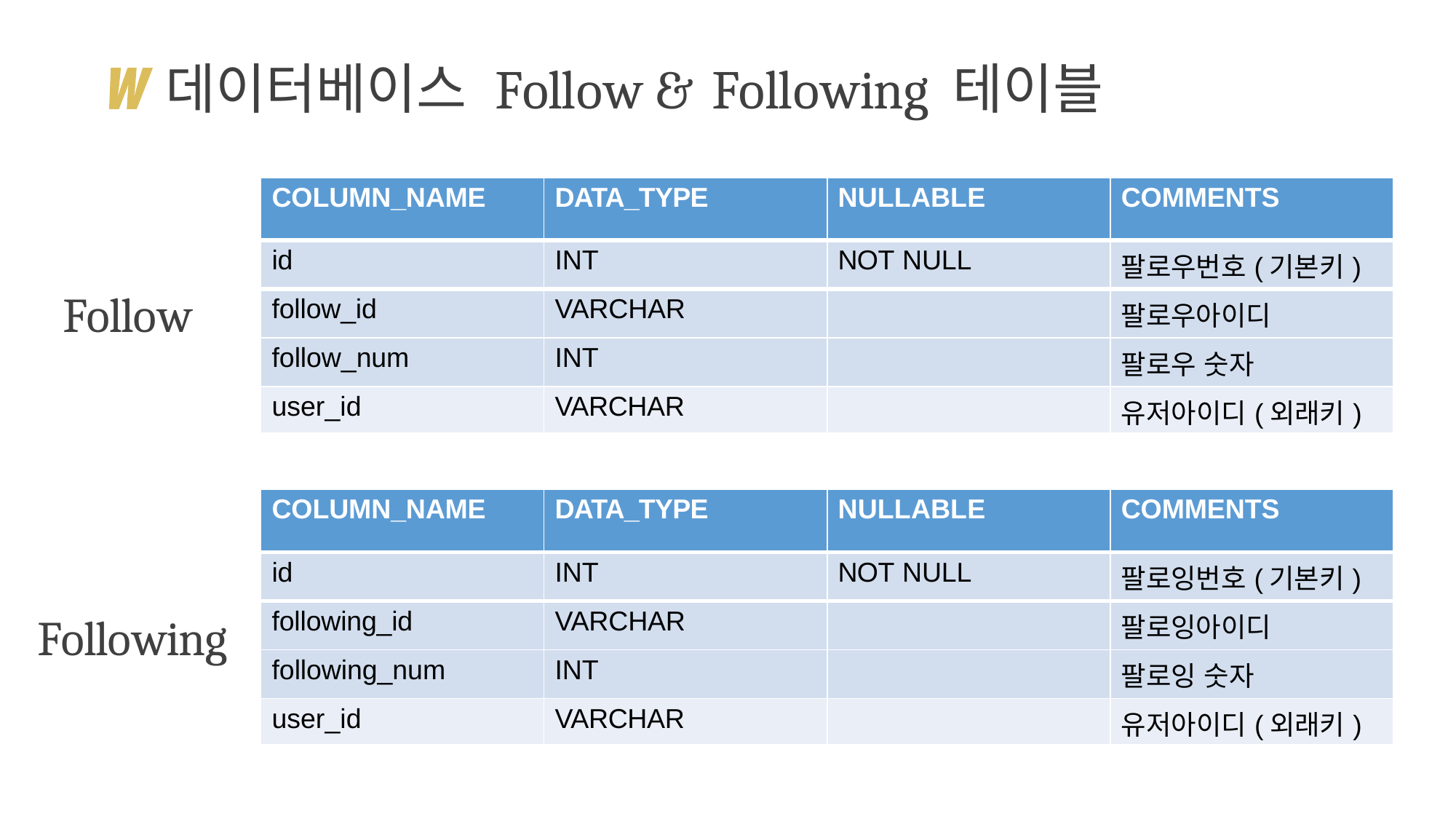

# 데이터베이스 Follow &  Following 테이블

| COLUMN\_NAME | DATA\_TYPE | NULLABLE | COMMENTS |
| --- | --- | --- | --- |
| id | INT | NOT NULL | 팔로우번호(기본키) |
| follow\_id | VARCHAR |  | 팔로우아이디 |
| follow\_num | INT |  | 팔로우 숫자 |
| user\_id | VARCHAR |  | 유저아이디(외래키) |
Follow
| COLUMN\_NAME | DATA\_TYPE | NULLABLE | COMMENTS |
| --- | --- | --- | --- |
| id | INT | NOT NULL | 팔로잉번호(기본키) |
| following\_id | VARCHAR |  | 팔로잉아이디 |
| following\_num | INT |  | 팔로잉 숫자 |
| user\_id | VARCHAR |  | 유저아이디(외래키) |
Following
8